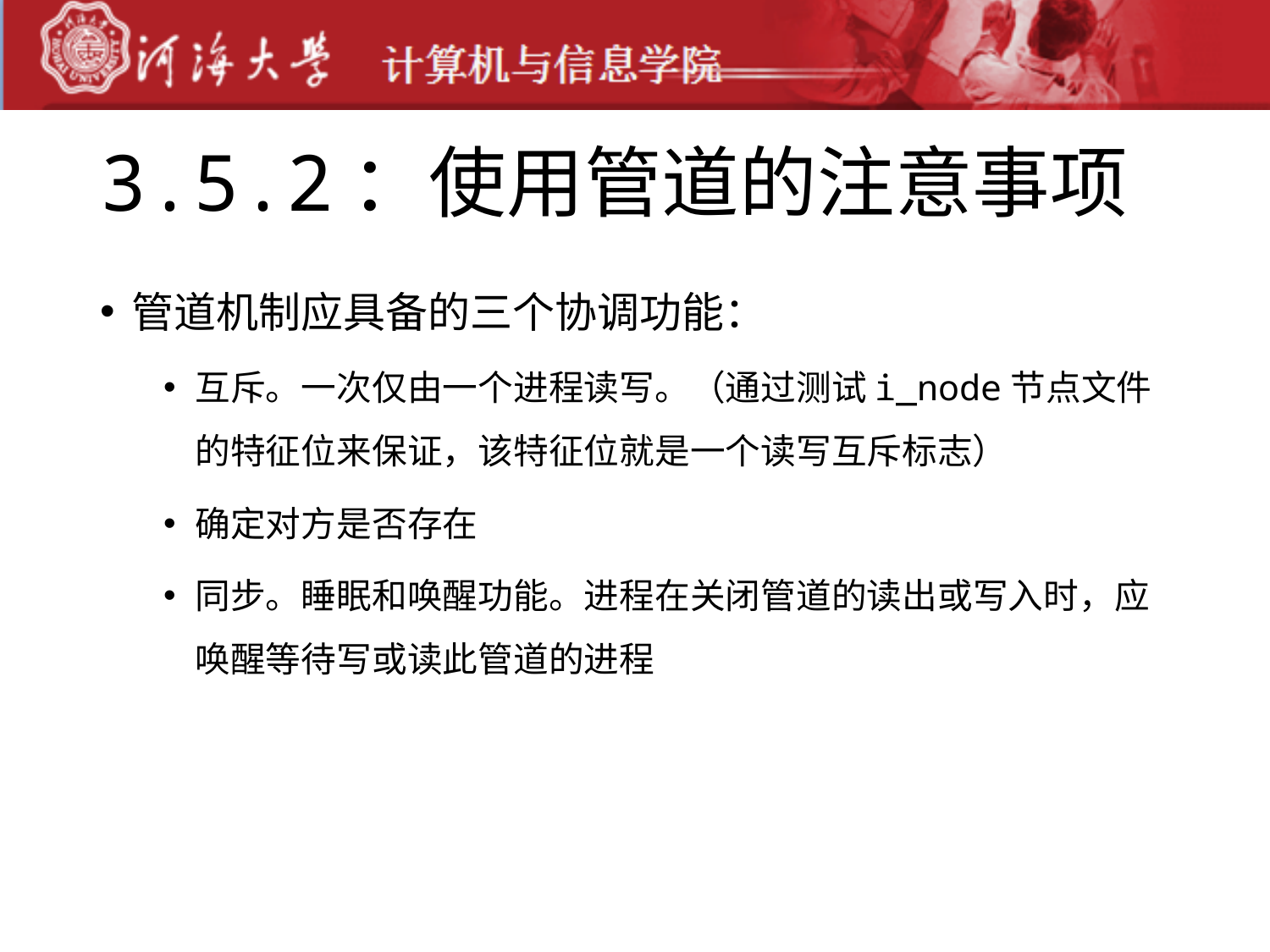

# 3.5.2：使用管道的注意事项
管道机制应具备的三个协调功能：
互斥。一次仅由一个进程读写。（通过测试i_node节点文件的特征位来保证，该特征位就是一个读写互斥标志）
确定对方是否存在
同步。睡眠和唤醒功能。进程在关闭管道的读出或写入时，应唤醒等待写或读此管道的进程